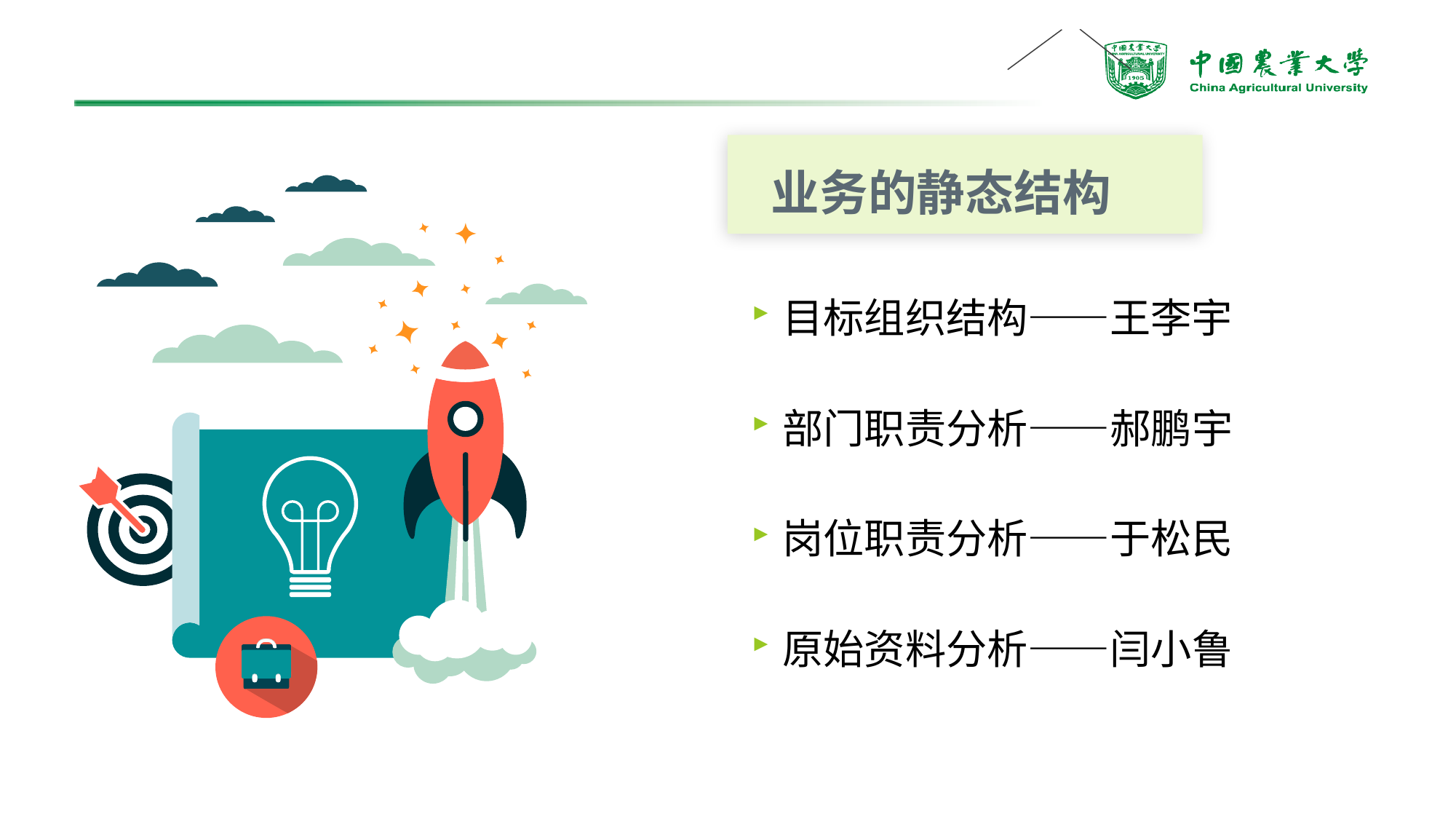

业务的静态结构

目标组织结构——王李宇

部门职责分析——郝鹏宇

岗位职责分析——于松民

原始资料分析——闫小鲁

单击此处添加标题